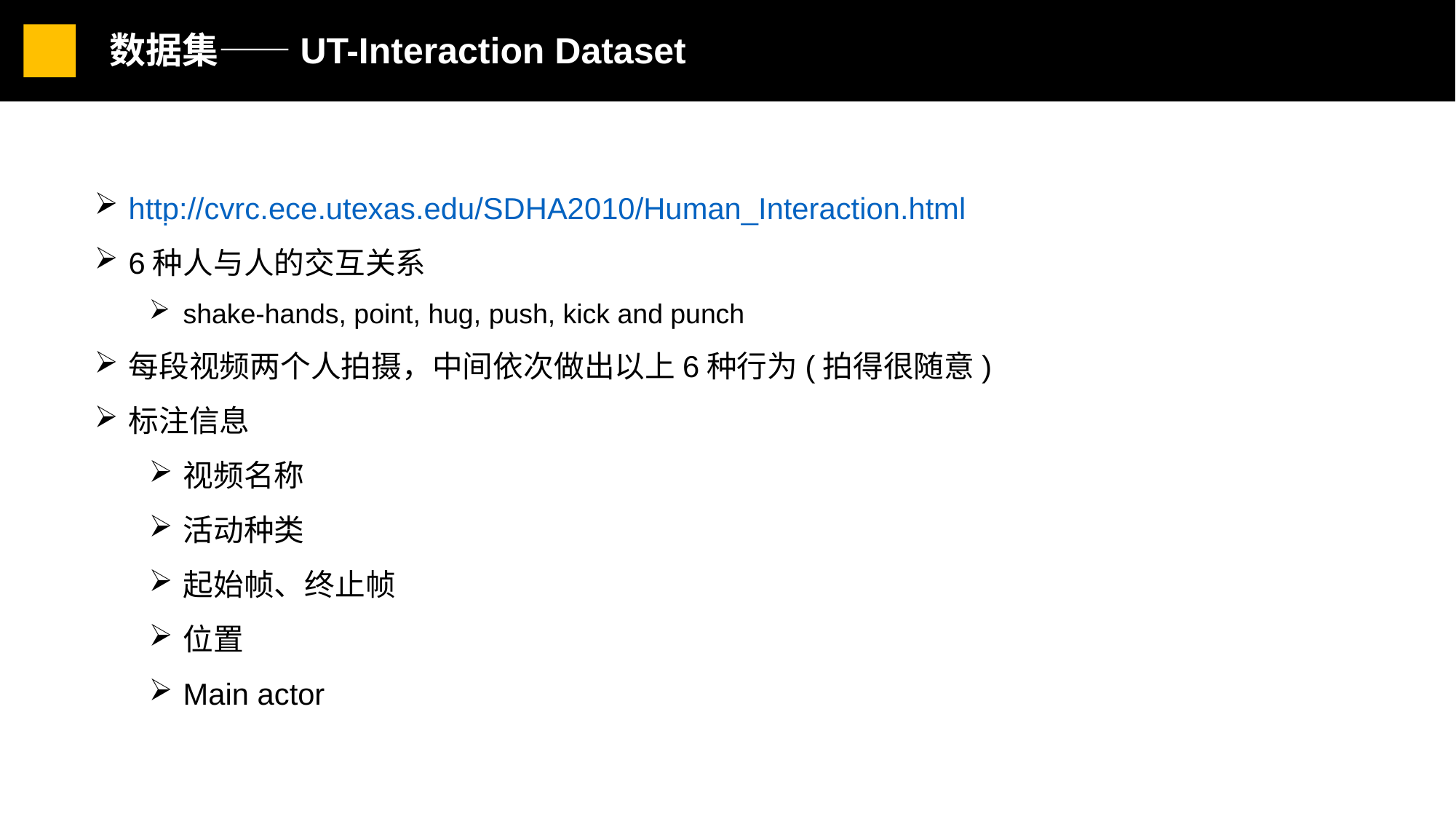

数据集——UT-Interaction Dataset
http://cvrc.ece.utexas.edu/SDHA2010/Human_Interaction.html
6种人与人的交互关系
shake-hands, point, hug, push, kick and punch
每段视频两个人拍摄，中间依次做出以上6种行为(拍得很随意)
标注信息
视频名称
活动种类
起始帧、终止帧
位置
Main actor